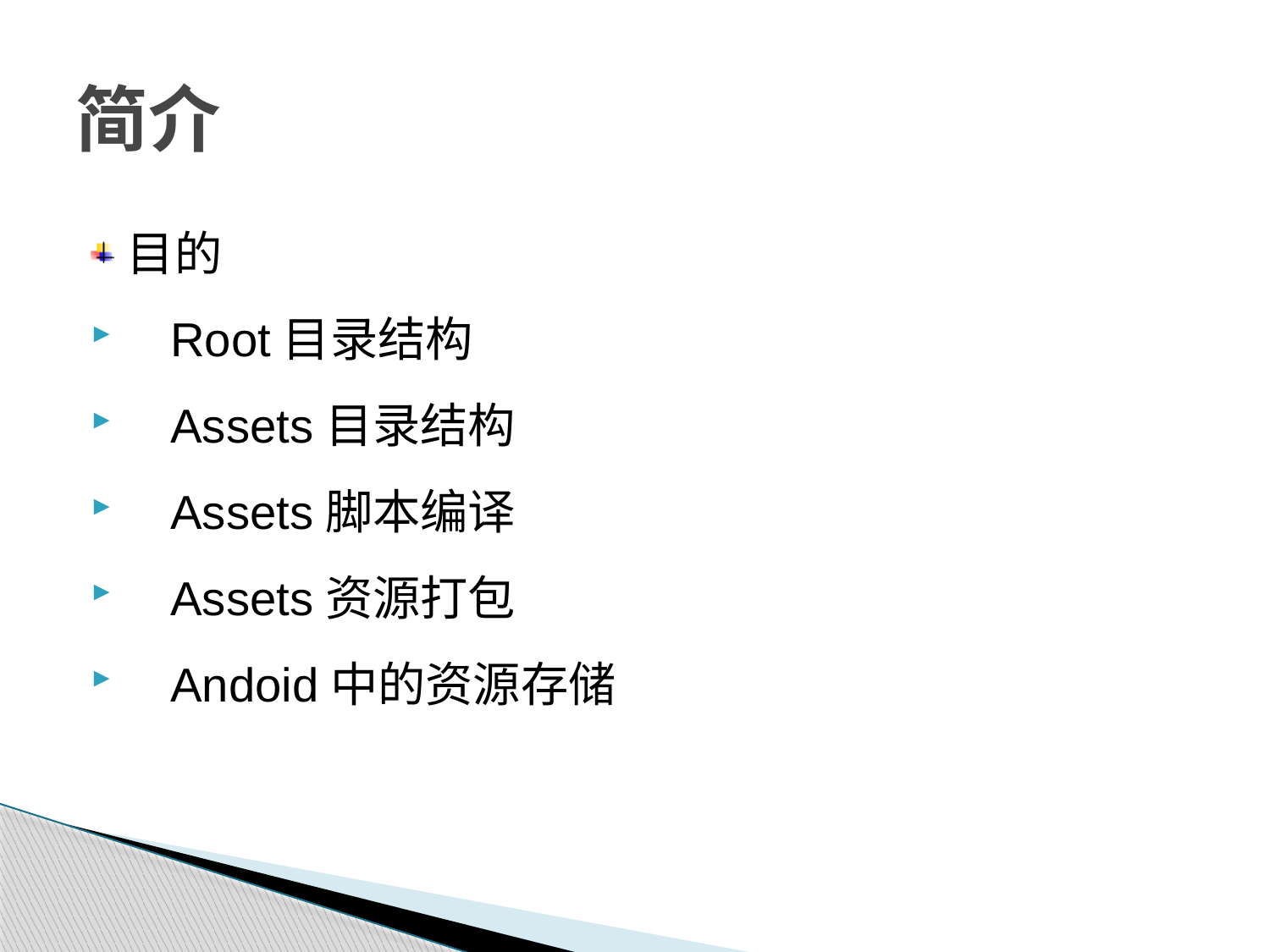

# 简介
目的
Root目录结构
Assets目录结构
Assets脚本编译
Assets资源打包
Andoid中的资源存储